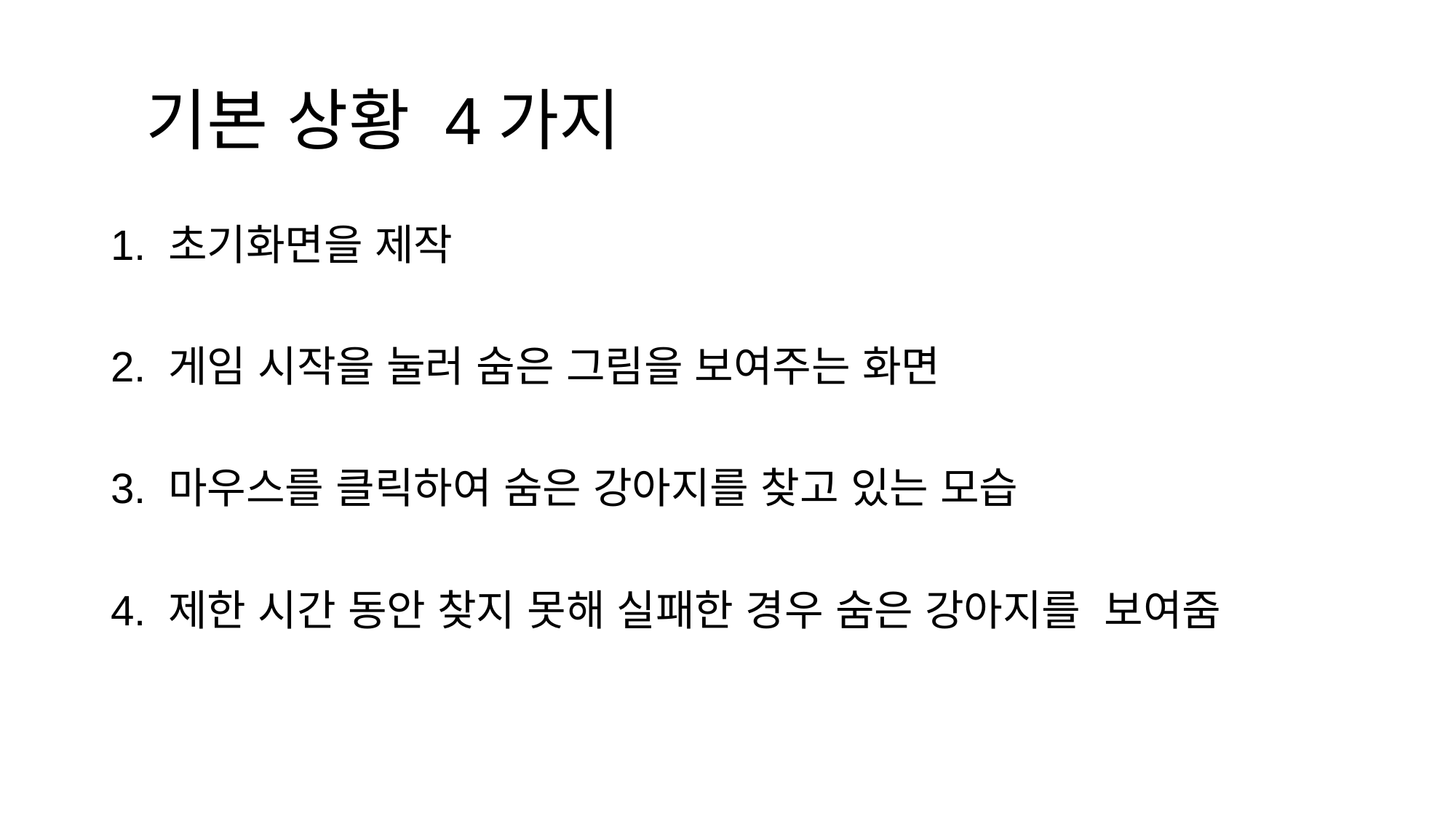

# 기본 상황 4가지
1. 초기화면을 제작

2. 게임 시작을 눌러 숨은 그림을 보여주는 화면

3. 마우스를 클릭하여 숨은 강아지를 찾고 있는 모습

4. 제한 시간 동안 찾지 못해 실패한 경우 숨은 강아지를  보여줌